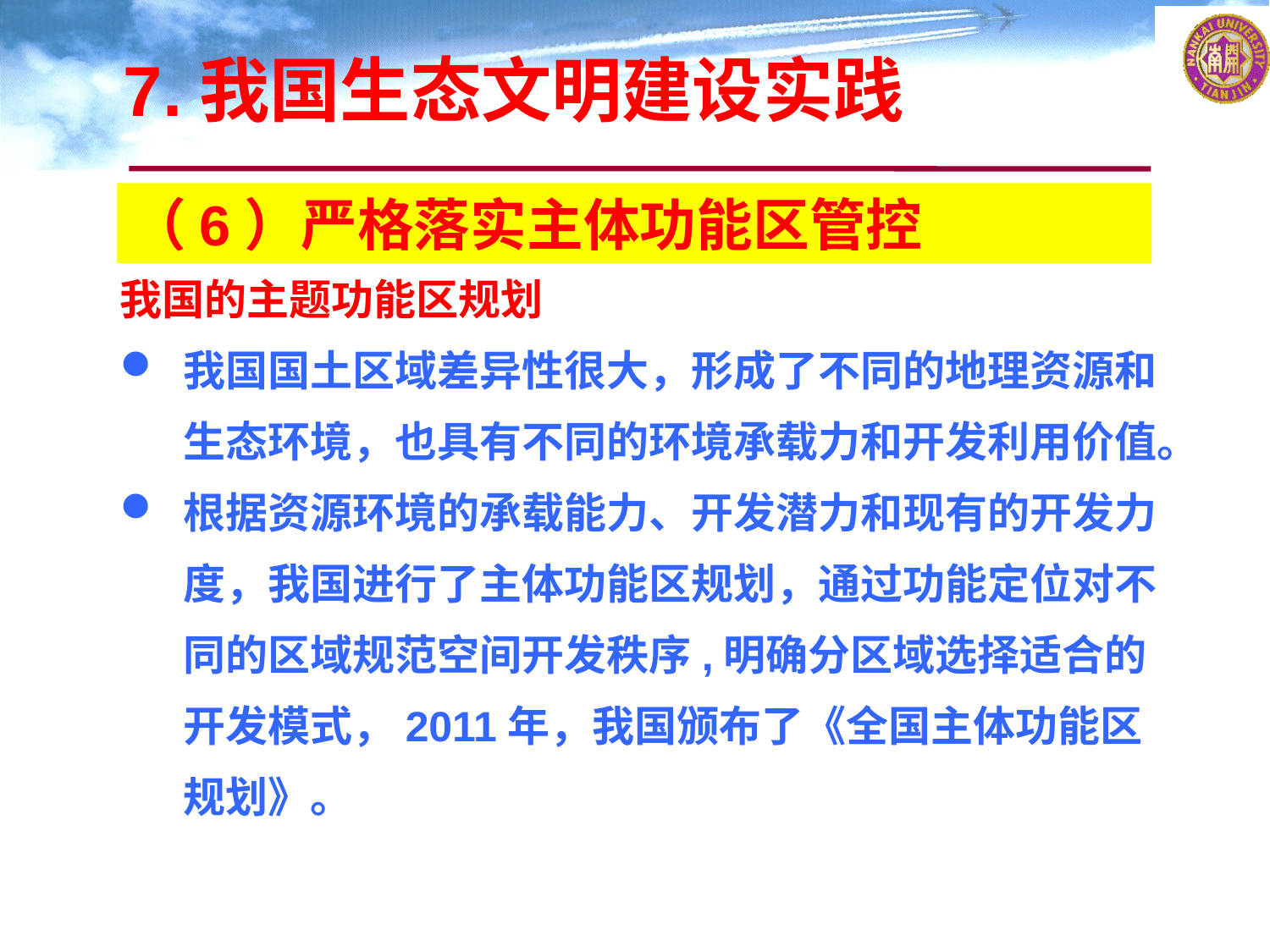

7.我国生态文明建设实践

（6）严格落实主体功能区管控
我国的主题功能区规划
我国国土区域差异性很大，形成了不同的地理资源和生态环境，也具有不同的环境承载力和开发利用价值。
根据资源环境的承载能力、开发潜力和现有的开发力度，我国进行了主体功能区规划，通过功能定位对不同的区域规范空间开发秩序,明确分区域选择适合的开发模式，2011年，我国颁布了《全国主体功能区规划》。